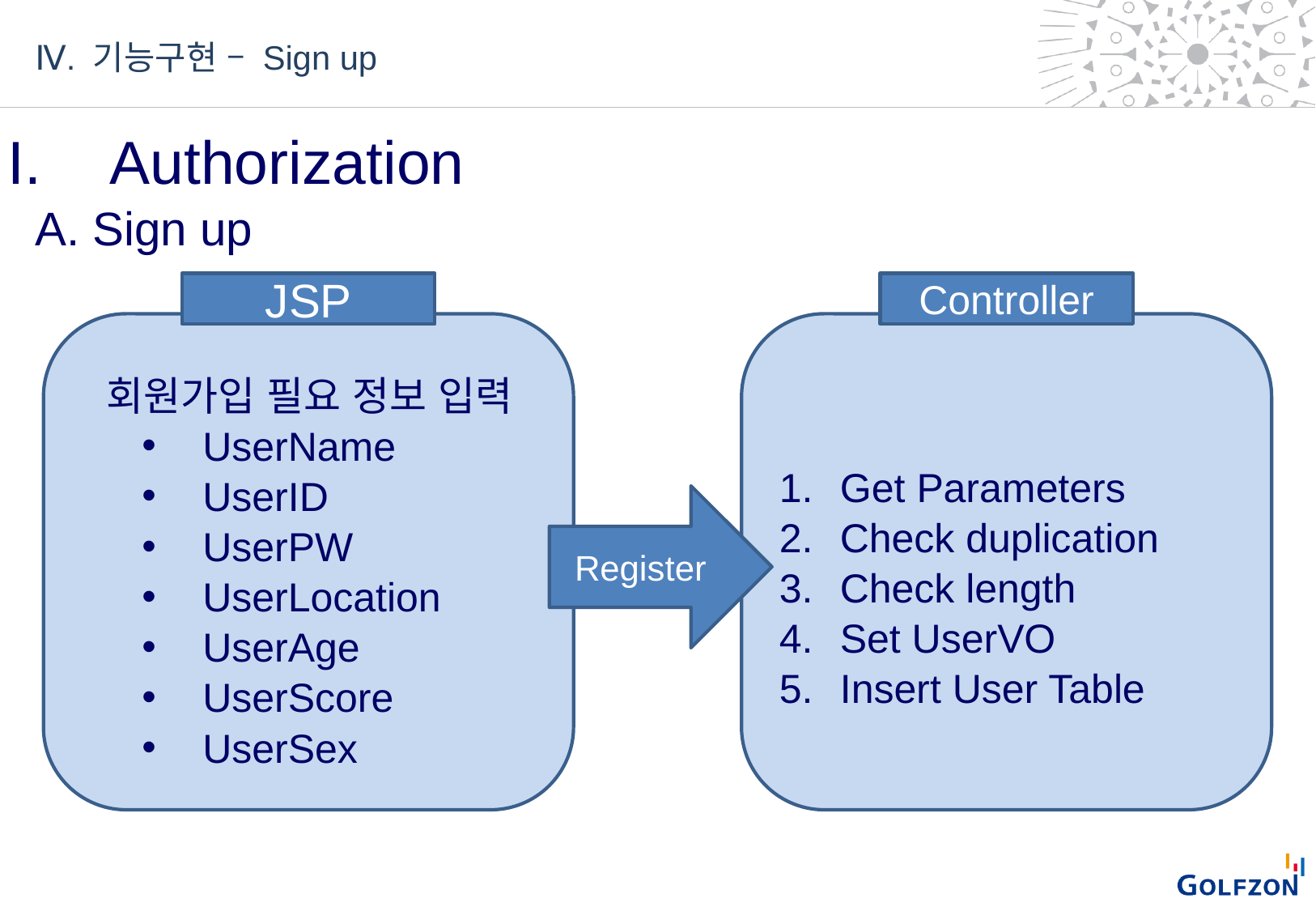

Ⅳ. 기능구현 – Sign up
I. 	Authorization
A. Sign up

JSP

회원가입 필요 정보 입력
UserName
UserID
UserPW
UserLocation
UserAge
UserScore
UserSex

Controller

Get Parameters
Check duplication
Check length
Set UserVO
Insert User Table
Register